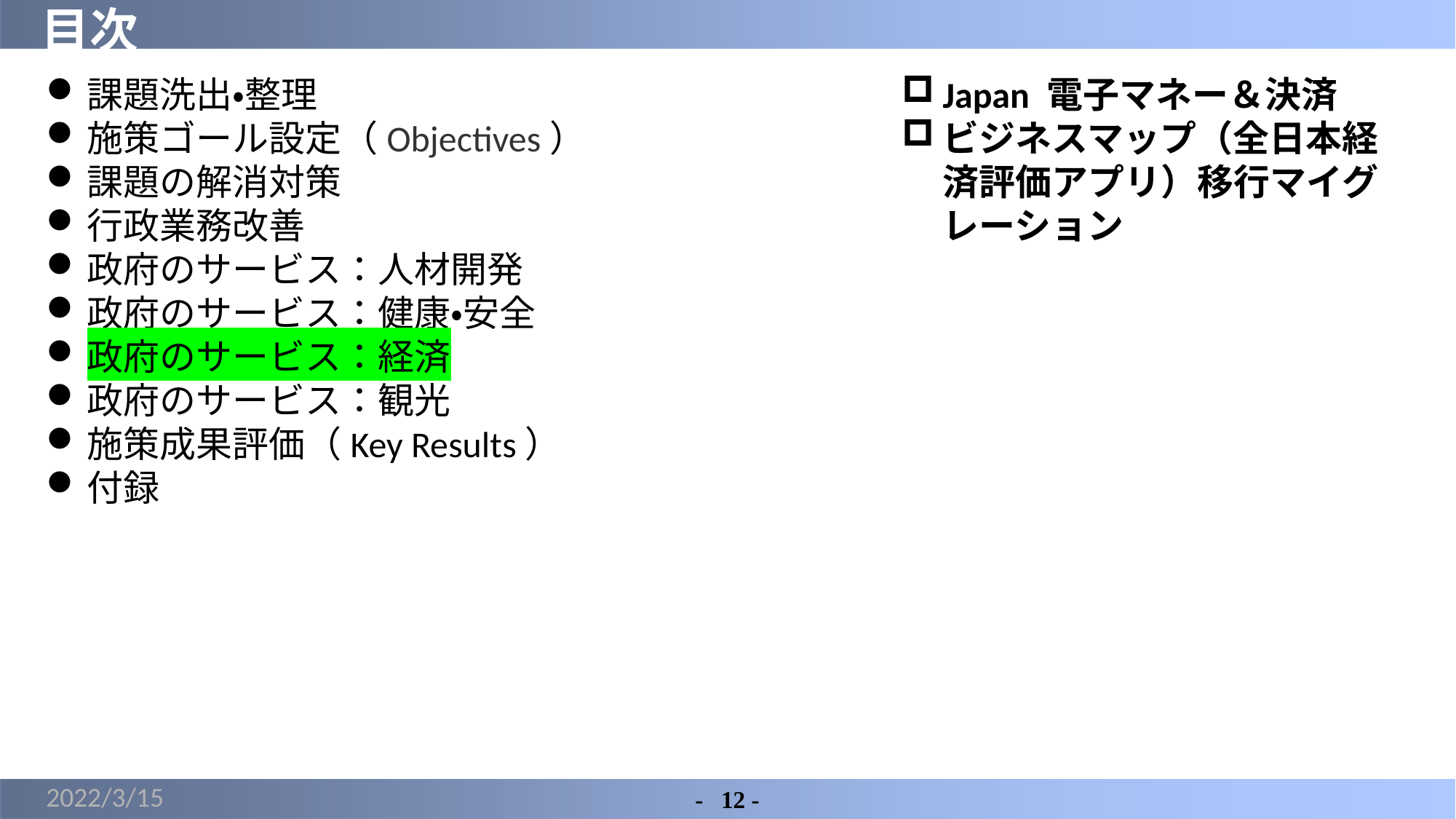

# 目次
課題洗出・整理
施策ゴール設定（Objectives）
課題の解消対策
行政業務改善
政府のサービス：人材開発
政府のサービス：健康・安全
政府のサービス：経済
政府のサービス：観光
施策成果評価（Key Results）
付録
Japan 電子マネー＆決済
ビジネスマップ（全日本経済評価アプリ）移行マイグレーション
2022/3/15
-	12 -